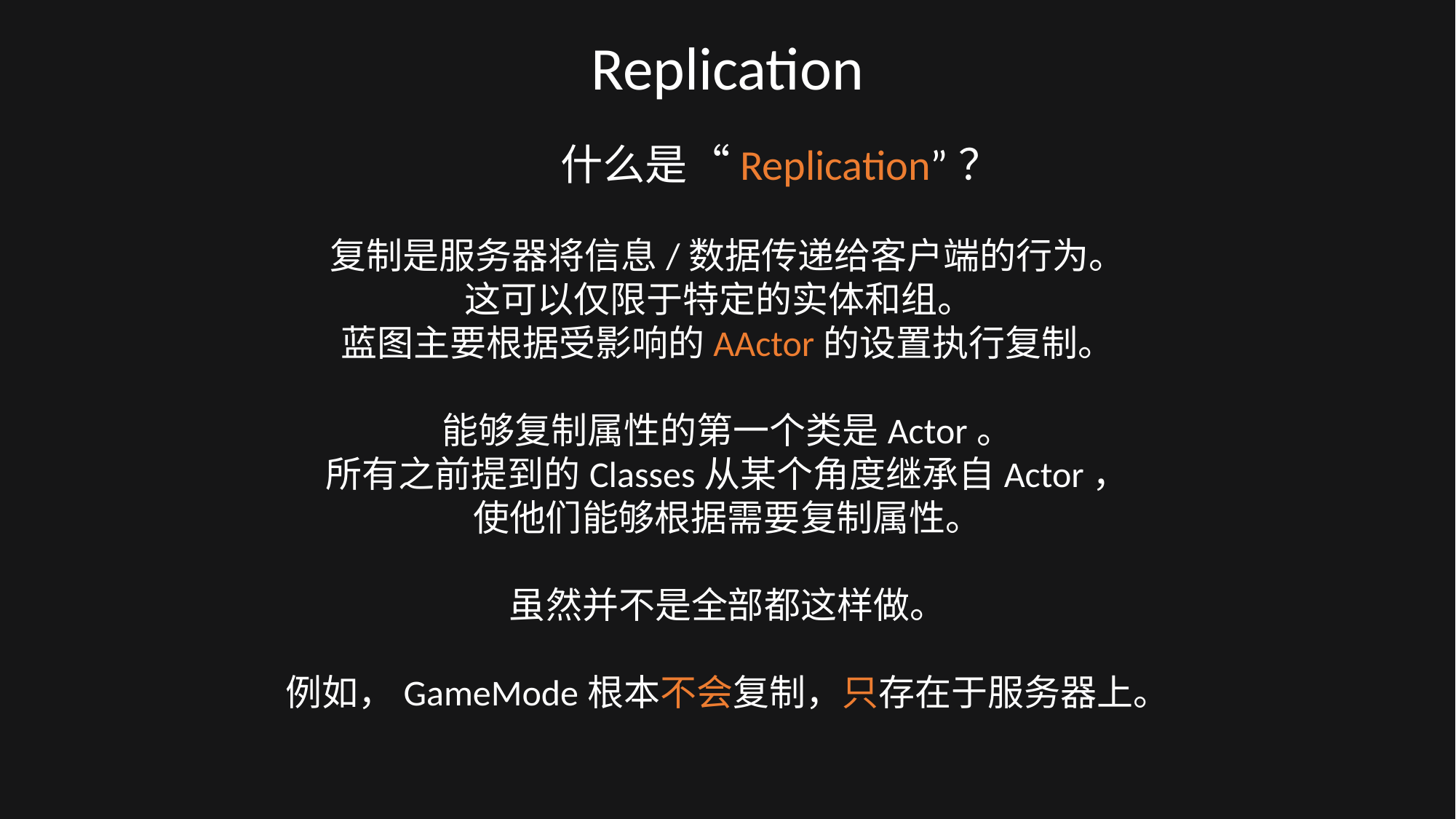

Replication
什么是“Replication”？

复制是服务器将信息/数据传递给客户端的行为。
这可以仅限于特定的实体和组。
蓝图主要根据受影响的AActor的设置执行复制。

能够复制属性的第一个类是Actor。
所有之前提到的Classes从某个角度继承自Actor，
使他们能够根据需要复制属性。

虽然并不是全部都这样做。

例如，GameMode根本不会复制，只存在于服务器上。